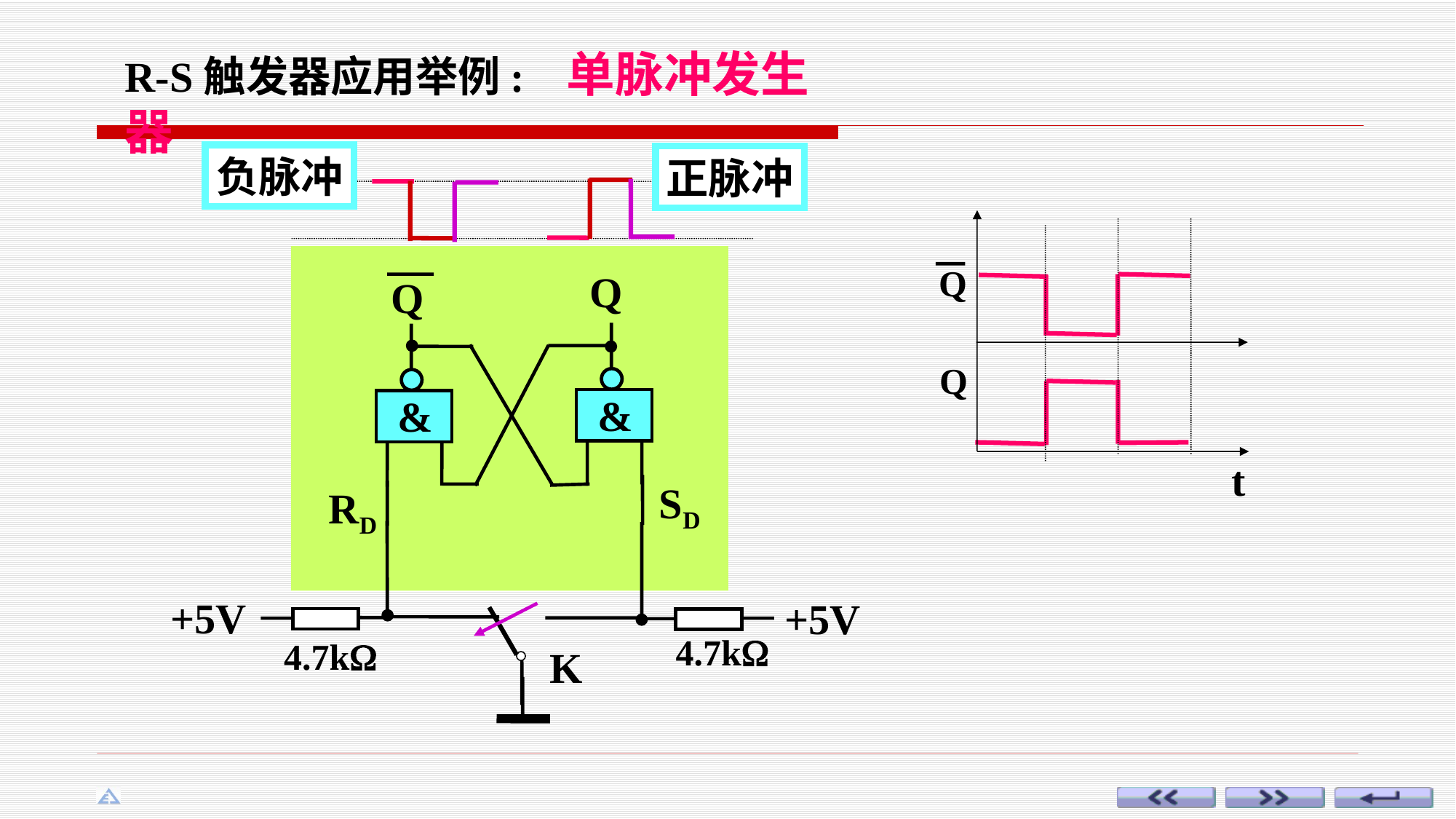

R-S触发器应用举例:   单脉冲发生器
负脉冲
正脉冲

Q

Q
t

Q
Q

&

&

SD

RD

+5V
+5V

4.7kΩ
4.7kΩ
K